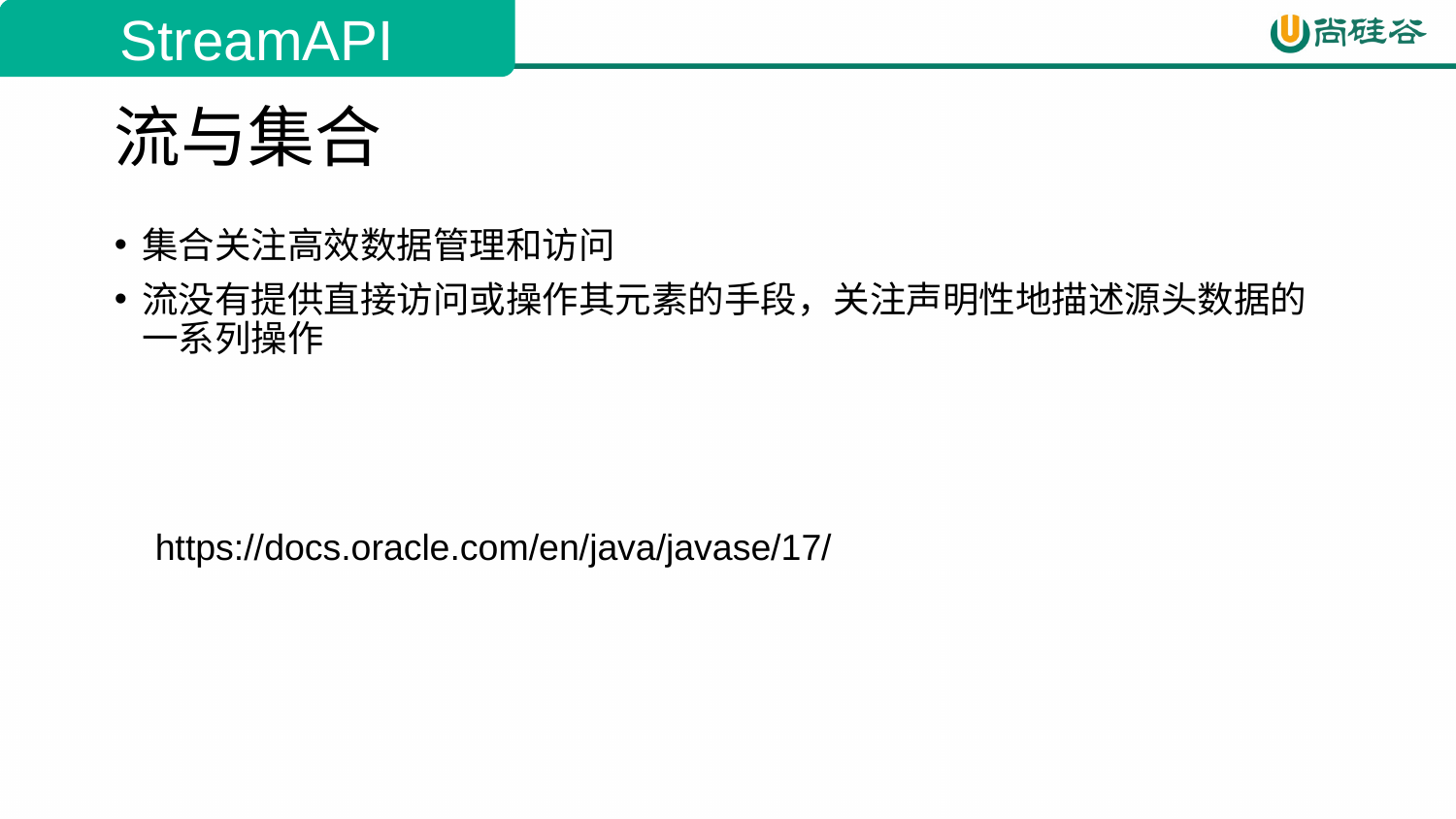

StreamAPI
# 流与集合
集合关注高效数据管理和访问
流没有提供直接访问或操作其元素的手段，关注声明性地描述源头数据的一系列操作

https://docs.oracle.com/en/java/javase/17/